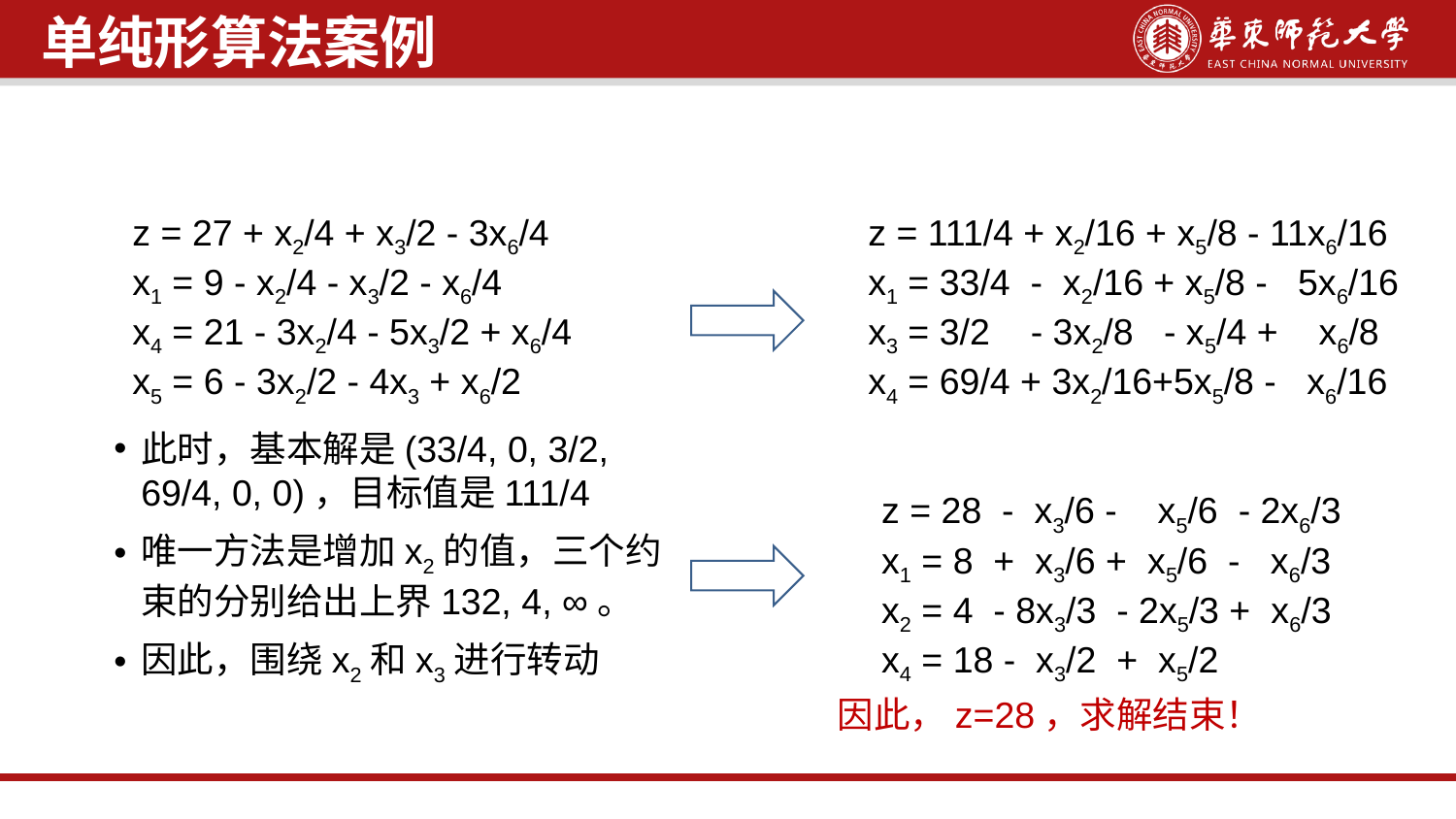

单纯形算法案例
z = 27 + x2/4 + x3/2 - 3x6/4
x1 = 9 - x2/4 - x3/2 - x6/4
x4 = 21 - 3x2/4 - 5x3/2 + x6/4
x5 = 6 - 3x2/2 - 4x3 + x6/2
z = 111/4 + x2/16 + x5/8 - 11x6/16
x1 = 33/4  -  x2/16 + x5/8 -   5x6/16
x3 = 3/2    - 3x2/8   - x5/4 +    x6/8
x4 = 69/4 + 3x2/16+5x5/8 -   x6/16

此时，基本解是(33/4, 0, 3/2, 69/4, 0, 0)，目标值是111/4
唯一方法是增加x2的值，三个约束的分别给出上界132, 4, ∞。
因此，围绕x2和x3进行转动
z = 28  -  x3/6 -    x5/6  - 2x6/3
x1 = 8  +  x3/6 +  x5/6  -   x6/3
x2 = 4  - 8x3/3  - 2x5/3 +  x6/3
x4 = 18 -  x3/2  +  x5/2

因此，z=28，求解结束！